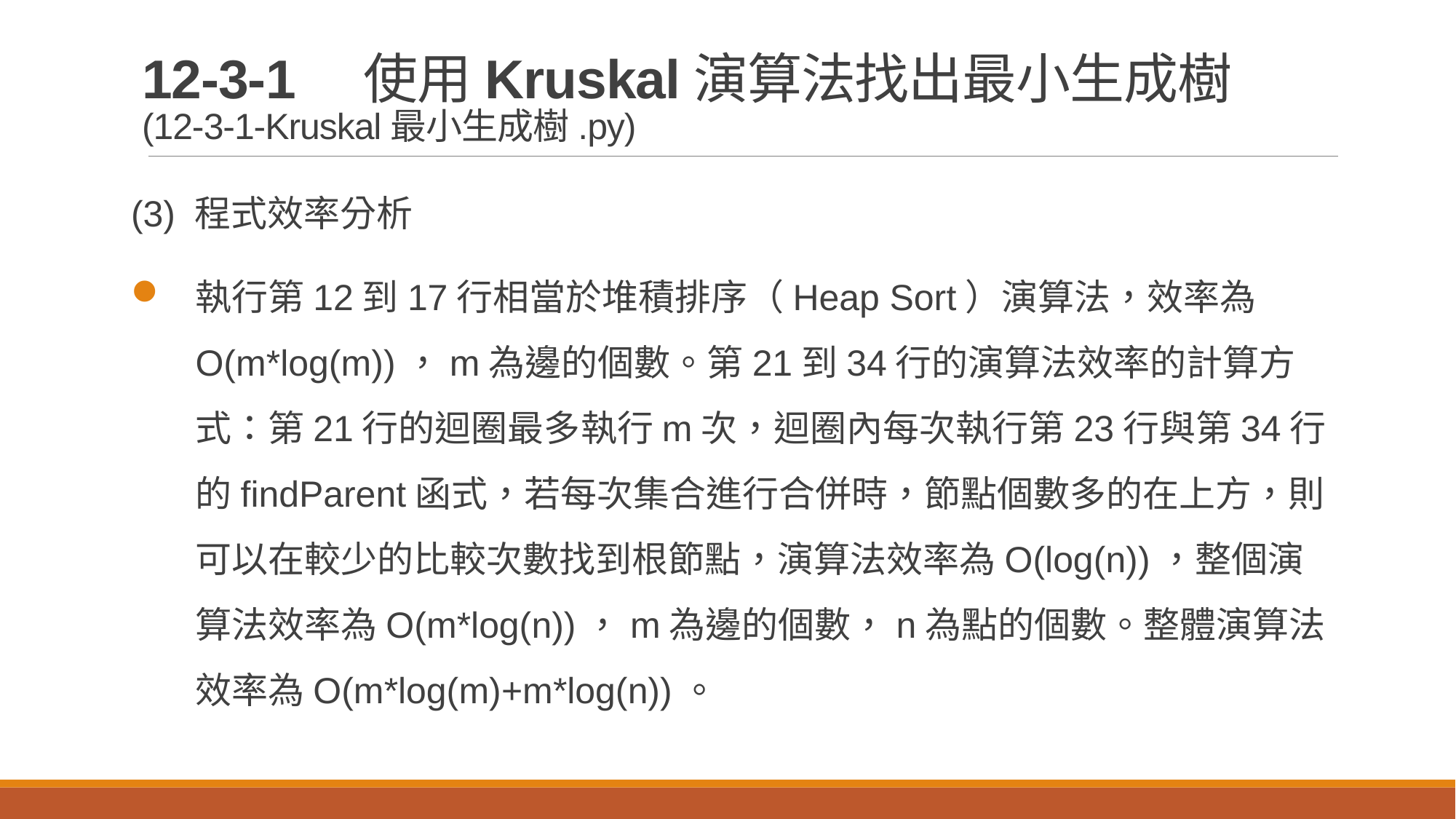

# 12-3-1　使用Kruskal演算法找出最小生成樹 (12-3-1-Kruskal最小生成樹.py)
(3) 程式效率分析
執行第12到17行相當於堆積排序（Heap Sort）演算法，效率為O(m*log(m))，m為邊的個數。第21到34行的演算法效率的計算方式：第21行的迴圈最多執行m次，迴圈內每次執行第23行與第34行的findParent函式，若每次集合進行合併時，節點個數多的在上方，則可以在較少的比較次數找到根節點，演算法效率為O(log(n))，整個演算法效率為O(m*log(n))，m為邊的個數，n為點的個數。整體演算法效率為O(m*log(m)+m*log(n))。